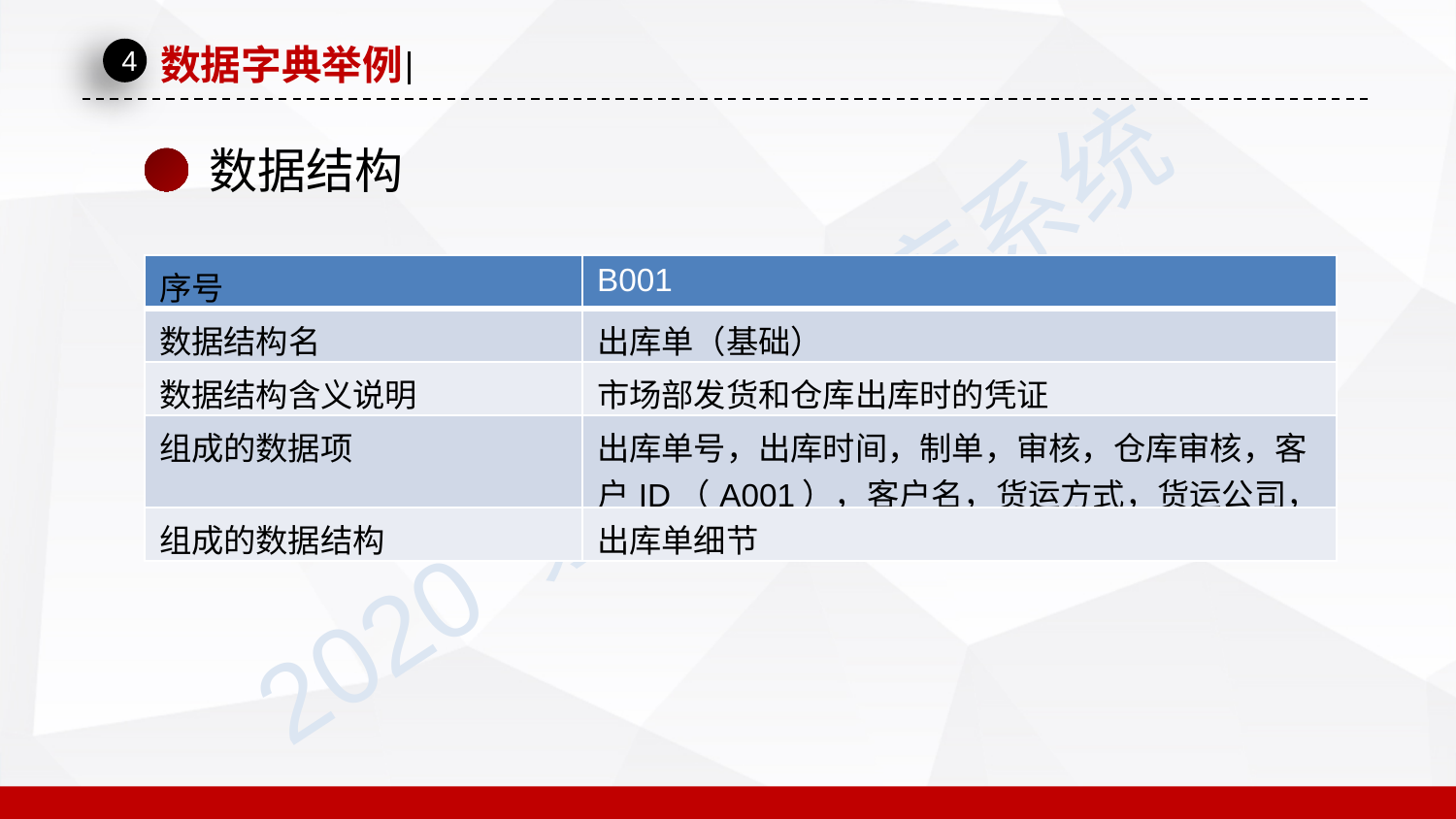

数据字典举例
4

数据结构

| 序号 | B001 |
| --- | --- |
| 数据结构名 | 出库单（基础） |
| 数据结构含义说明 | 市场部发货和仓库出库时的凭证 |
| 组成的数据项 | 出库单号，出库时间，制单，审核，仓库审核，客户ID（A001），客户名，货运方式，货运公司， |
| 组成的数据结构 | 出库单细节 |